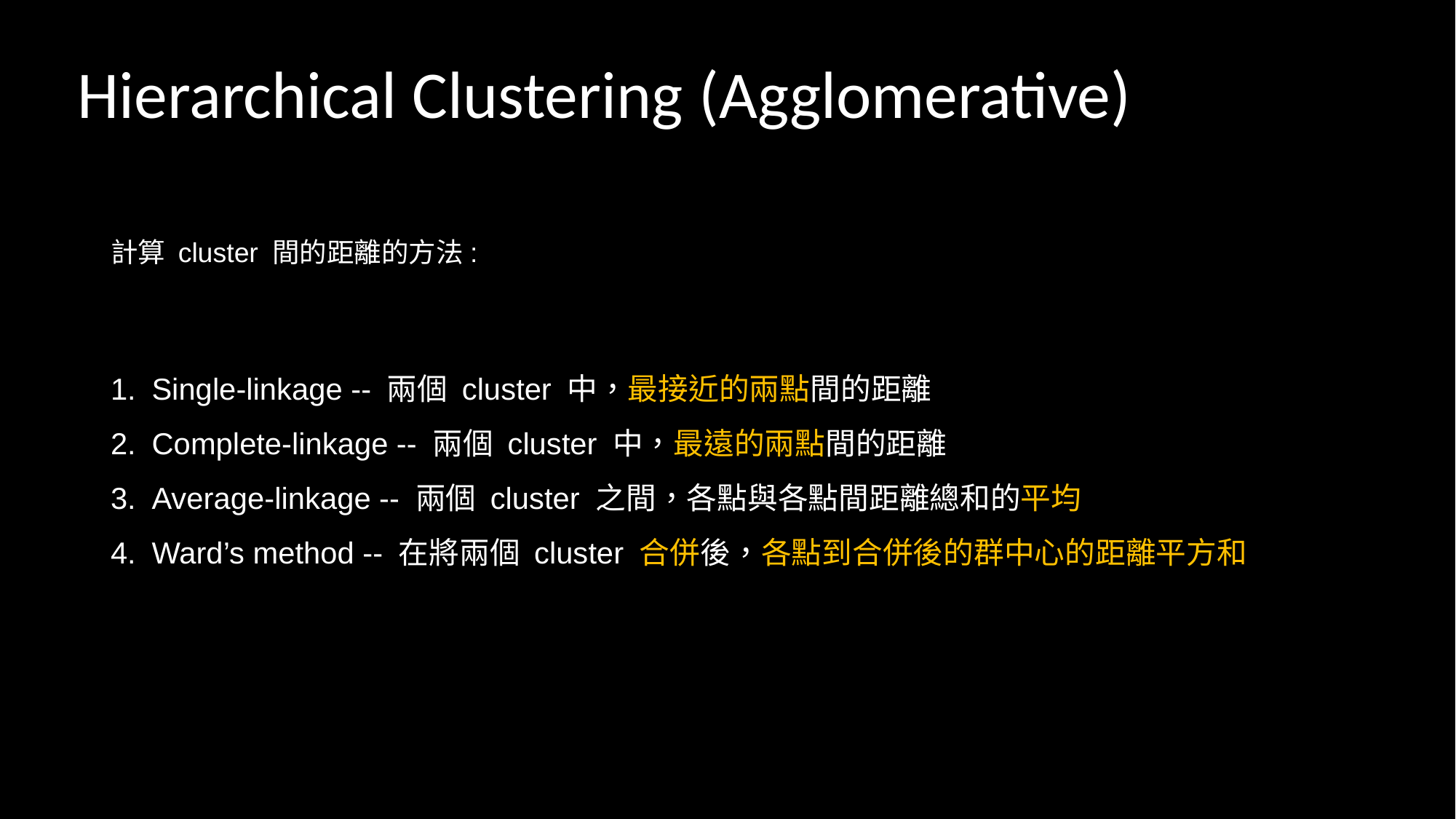

# Hierarchical Clustering (Agglomerative)
計算 cluster 間的距離的方法:
Single-linkage -- 兩個 cluster 中，最接近的兩點間的距離
Complete-linkage -- 兩個 cluster 中，最遠的兩點間的距離
Average-linkage -- 兩個 cluster 之間，各點與各點間距離總和的平均
Ward’s method -- 在將兩個 cluster 合併後，各點到合併後的群中心的距離平方和